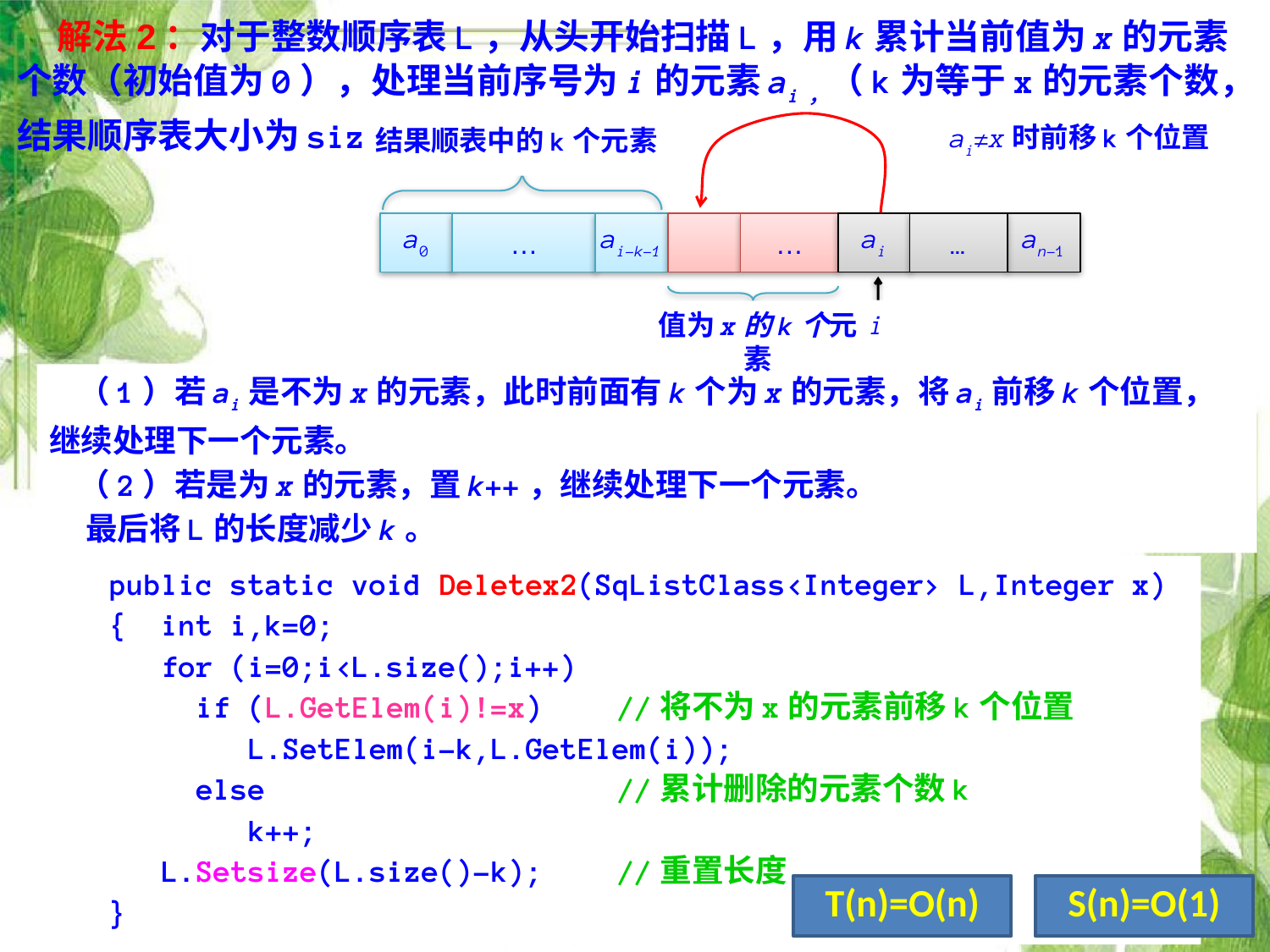

解法2：对于整数顺序表L，从头开始扫描L，用k累计当前值为x的元素个数（初始值为0），处理当前序号为i的元素ai，（k为等于x的元素个数，结果顺序表大小为size-k）

ai≠x时前移k个位置

结果顺表中的k个元素

a0
…
ai-k-1

…
ai
…
an-1

i
值为x的k个元素
   （1）若ai是不为x的元素，此时前面有k个为x的元素，将ai前移k个位置，继续处理下一个元素。
   （2）若是为x的元素，置k++，继续处理下一个元素。
    最后将L的长度减少k。
public static void Deletex2(SqListClass<Integer> L,Integer x)
{  int i,k=0;
   for (i=0;i<L.size();i++)
     if (L.GetElem(i)!=x)	//将不为x的元素前移k个位置
        L.SetElem(i-k,L.GetElem(i));
     else			//累计删除的元素个数k
        k++;
   L.Setsize(L.size()-k);	//重置长度
}
T(n)=O(n)
S(n)=O(1)